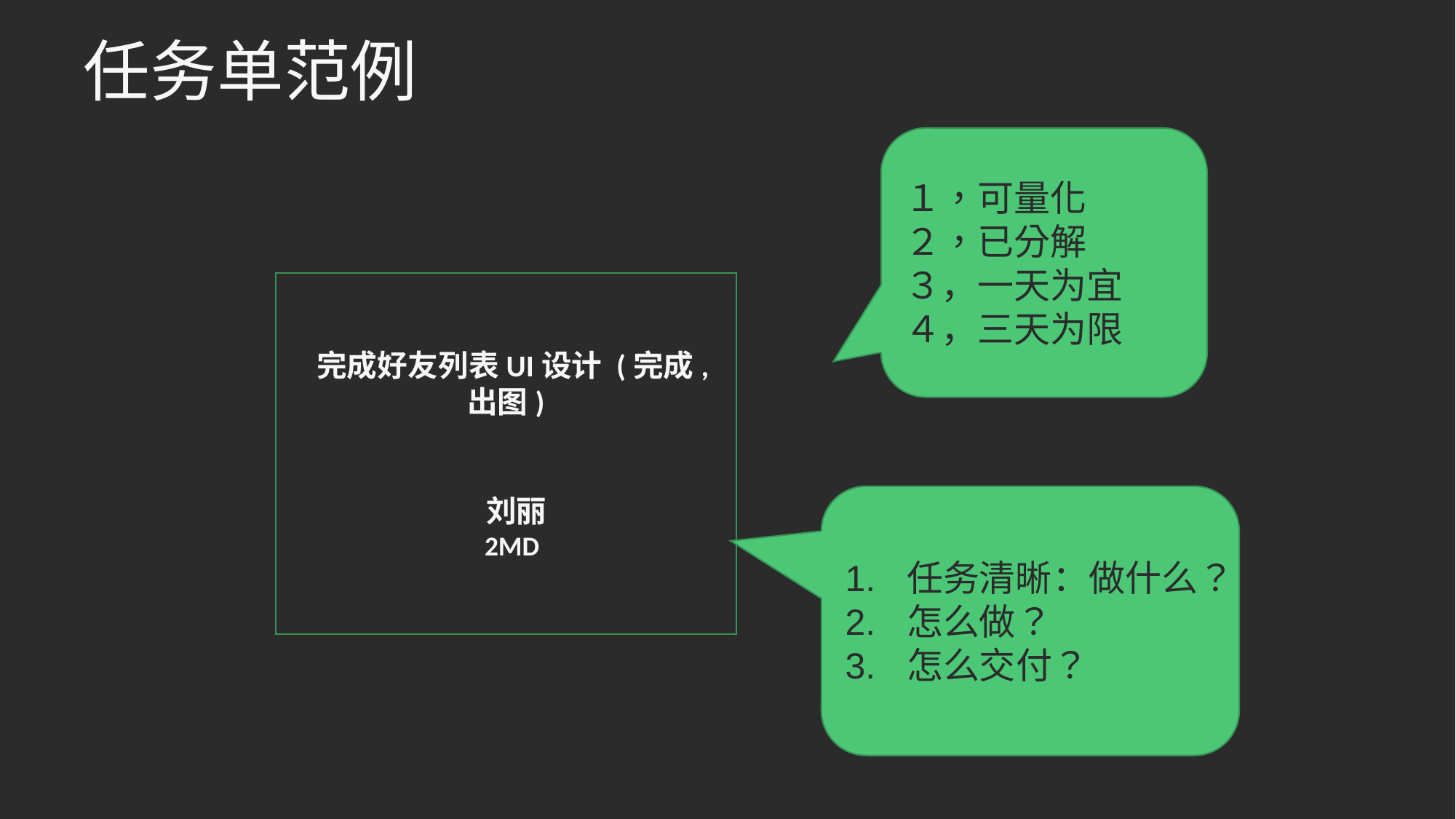

# 任务单范例
１，可量化
２，已分解
３，一天为宜
４，三天为限
  完成好友列表UI设计 (完成,出图)

  刘丽
  2MD
任务清晰：做什么？
怎么做？
怎么交付？